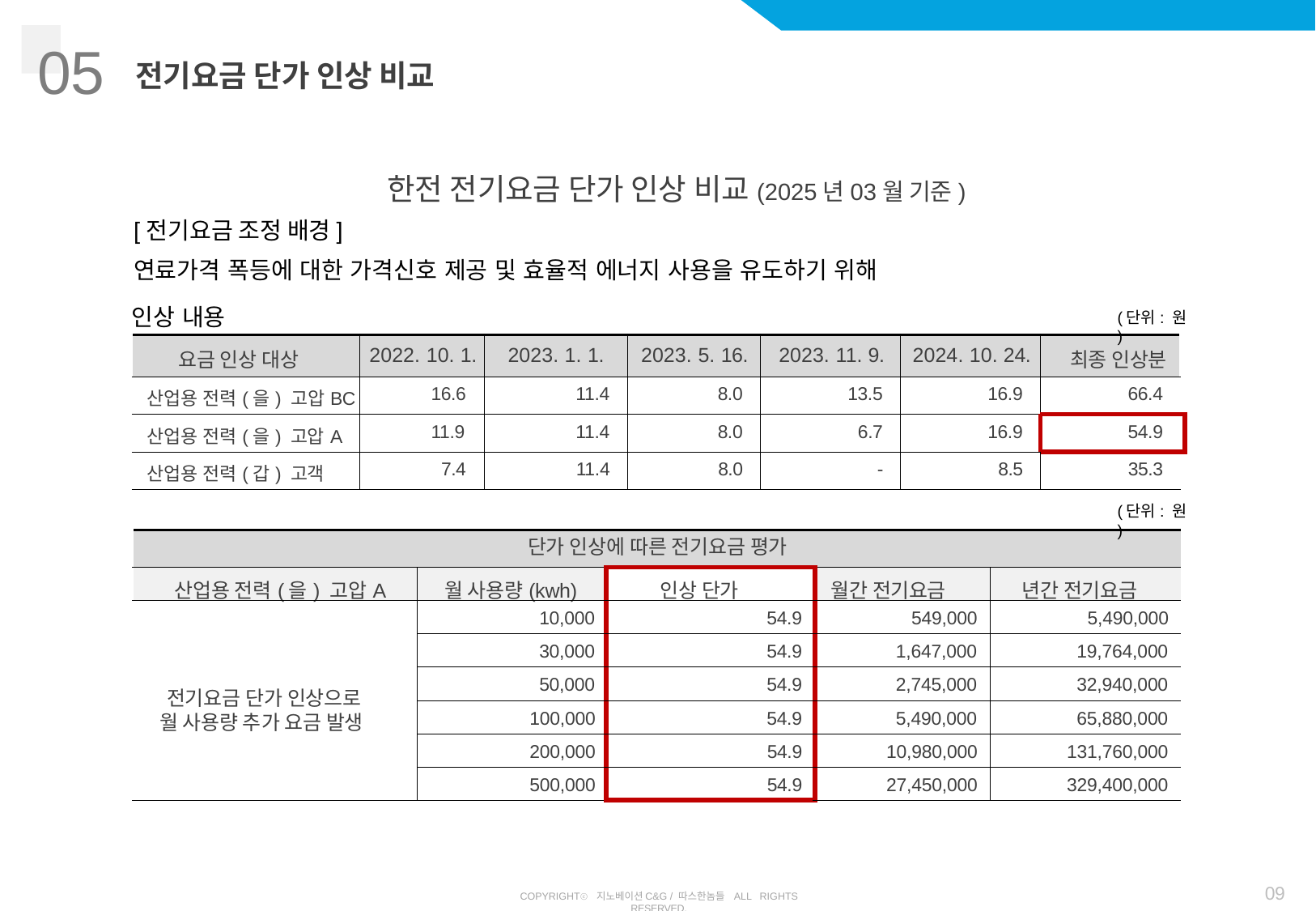

# 05
전기요금 단가 인상 비교
한전 전기요금 단가 인상 비교(2025년03월 기준)
[전기요금 조정 배경]
연료가격 폭등에 대한 가격신호 제공 및 효율적 에너지 사용을 유도하기 위해
인상 내용
(단위: 원 )
| 요금 인상 대상 | 2022. 10. 1. | 2023. 1. 1. | 2023. 5. 16. | 2023. 11. 9. | 2024. 10. 24. | 최종 인상분 |  |
| --- | --- | --- | --- | --- | --- | --- | --- |
| 산업용 전력(을) 고압BC | 16.6 | 11.4 | 8.0 | 13.5 | 16.9 | 66.4 |  |
| 산업용 전력(을) 고압A | 11.9 | 11.4 | 8.0 | 6.7 | 16.9 | 54.9 |  |
| 산업용 전력(갑) 고객 | 7.4 | 11.4 | 8.0 | - | 8.5 | 35.3 |  |
(단위: 원 )
| 단가 인상에 따른 전기요금 평가 |  |  |  |  |
| --- | --- | --- | --- | --- |
| 산업용 전력(을) 고압A | 월 사용량(kwh) | 인상 단가 | 월간 전기요금 | 년간 전기요금 |
| 전기요금 단가 인상으로 월 사용량 추가 요금 발생 | 10,000 | 54.9 | 549,000 | 5,490,000 |
|  | 30,000 | 54.9 | 1,647,000 | 19,764,000 |
|  | 50,000 | 54.9 | 2,745,000 | 32,940,000 |
|  | 100,000 | 54.9 | 5,490,000 | 65,880,000 |
|  | 200,000 | 54.9 | 10,980,000 | 131,760,000 |
|  | 500,000 | 54.9 | 27,450,000 | 329,400,000 |
09
COPYRIGHTⓒ 지노베이션C&G / 따스한놈들 ALL RIGHTS RESERVED.